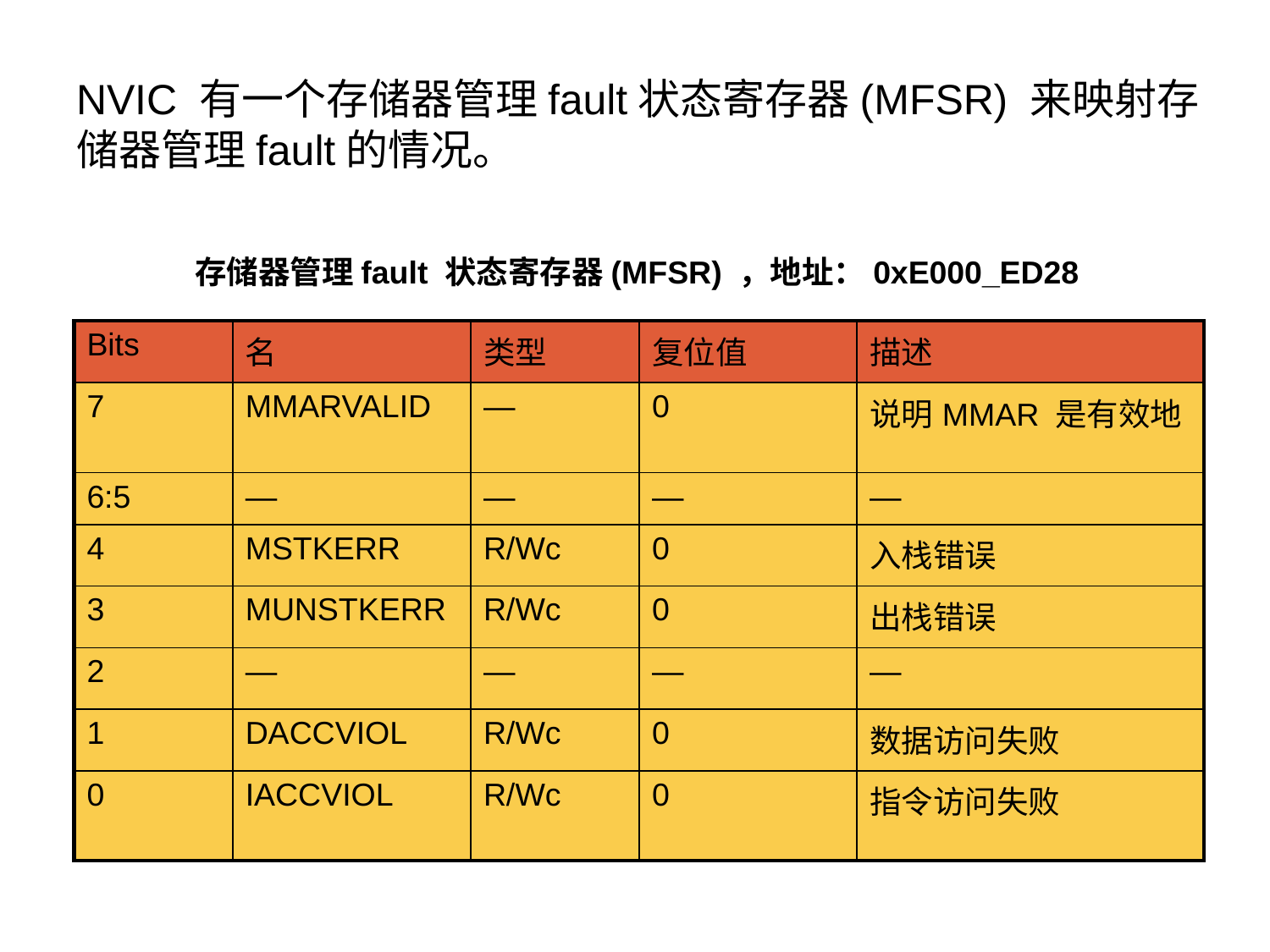

NVIC 有一个存储器管理fault状态寄存器(MFSR) 来映射存储器管理fault的情况。
存储器管理fault 状态寄存器(MFSR) ，地址：0xE000_ED28
| Bits | 名 | 类型 | 复位值 | 描述 |
| --- | --- | --- | --- | --- |
| 7 | MMARVALID | — | 0 | 说明MMAR 是有效地 |
| 6:5 | — | — | — | — |
| 4 | MSTKERR | R/Wc | 0 | 入栈错误 |
| 3 | MUNSTKERR | R/Wc | 0 | 出栈错误 |
| 2 | — | — | — | — |
| 1 | DACCVIOL | R/Wc | 0 | 数据访问失败 |
| 0 | IACCVIOL | R/Wc | 0 | 指令访问失败 |